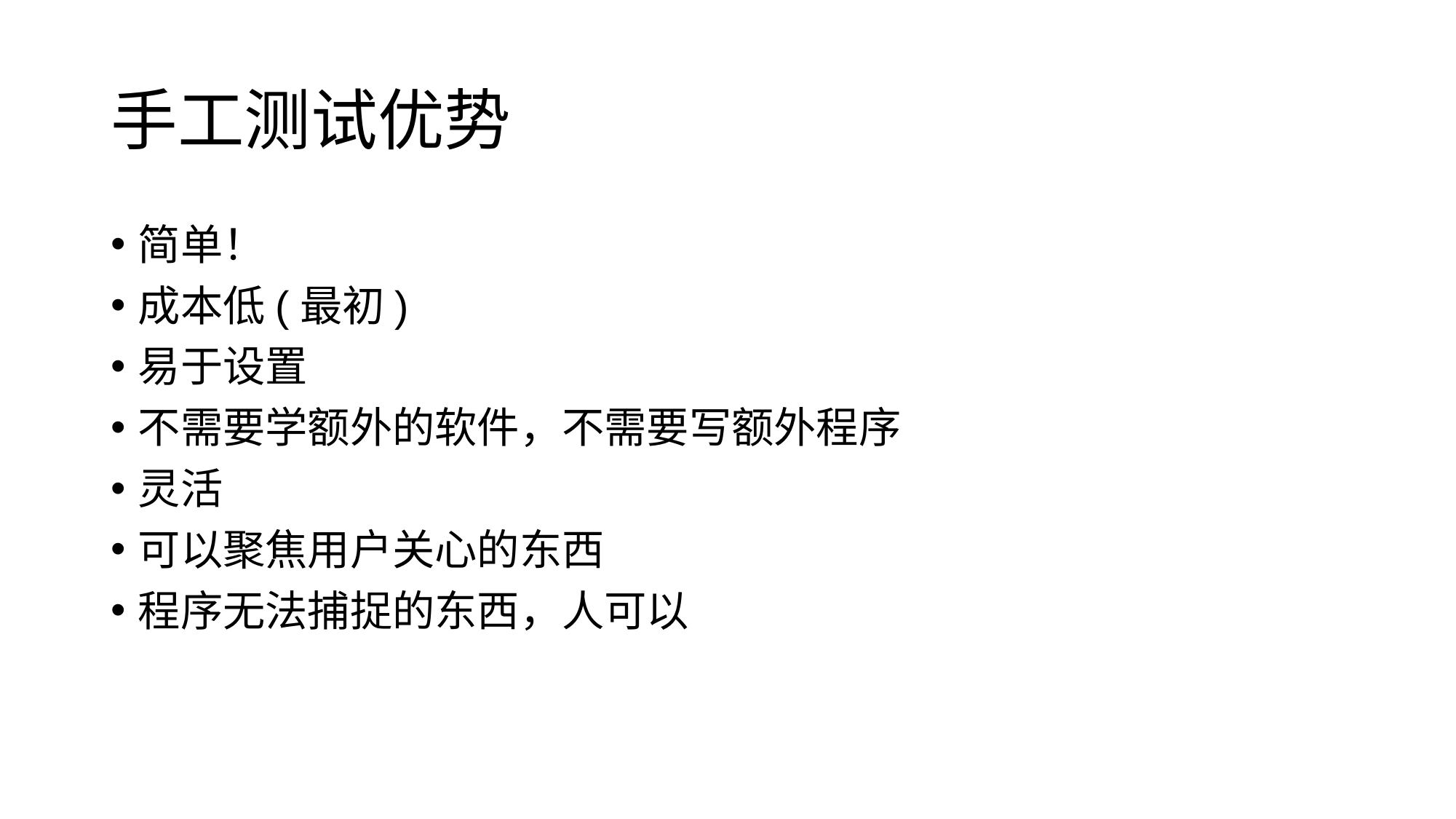

# 手工测试优势
简单！
成本低(最初)
易于设置
不需要学额外的软件，不需要写额外程序
灵活
可以聚焦用户关心的东西
程序无法捕捉的东西，人可以